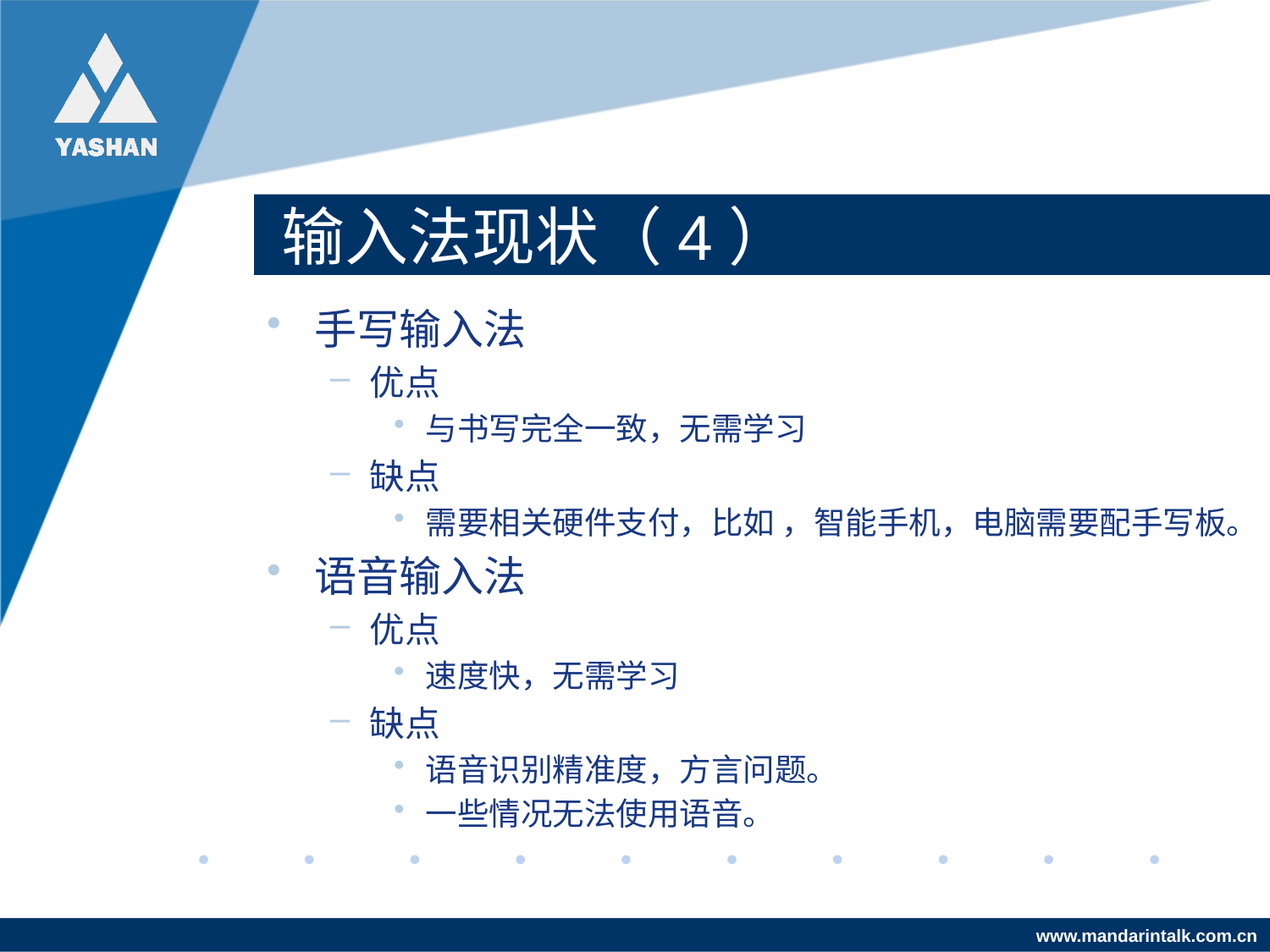

# 输入法现状（4）
手写输入法
优点
与书写完全一致，无需学习
缺点
需要相关硬件支付，比如 ，智能手机，电脑需要配手写板。
语音输入法
优点
速度快，无需学习
缺点
语音识别精准度，方言问题。
一些情况无法使用语音。